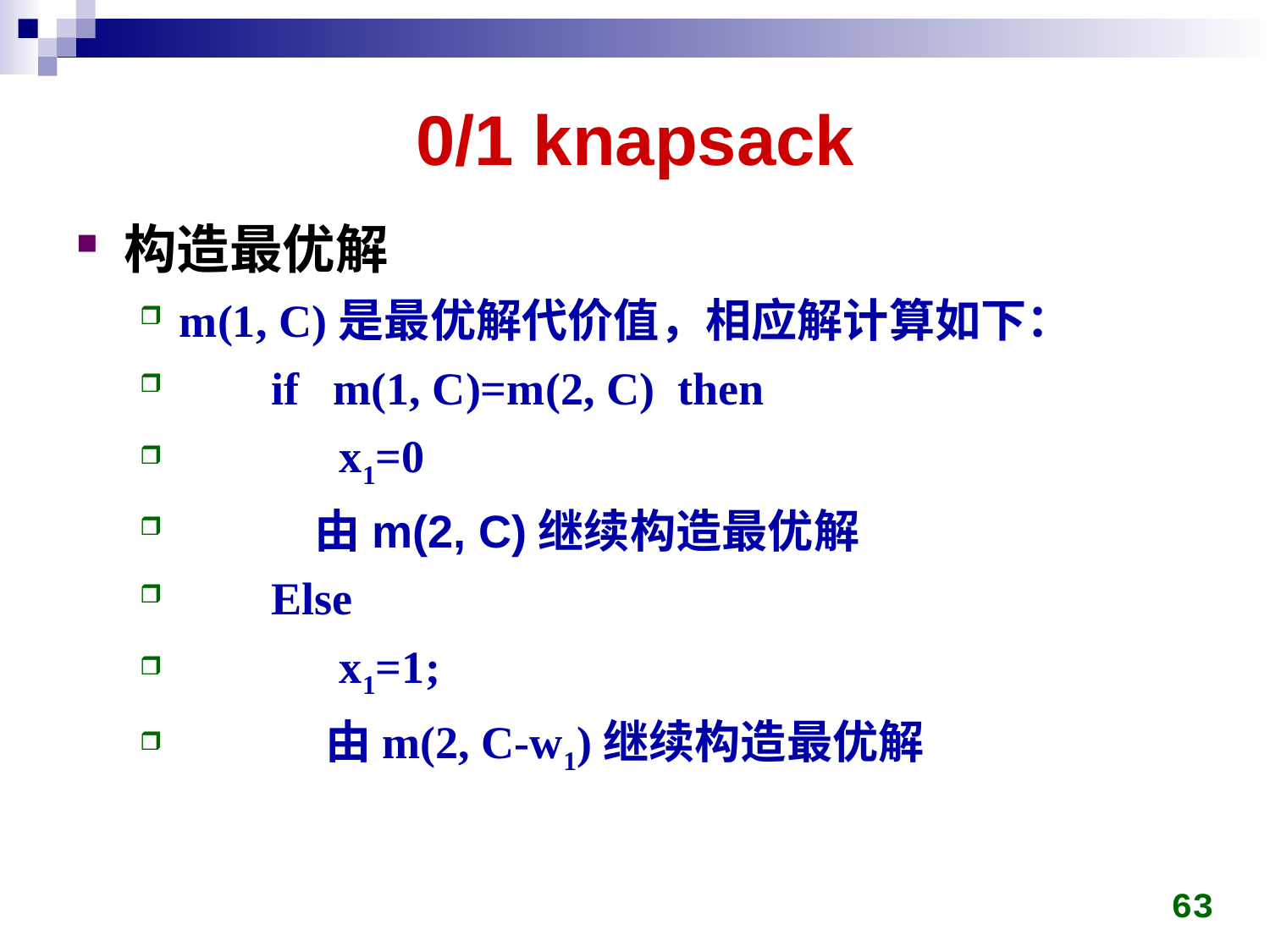

# 0/1 knapsack
构造最优解
m(1, C)是最优解代价值，相应解计算如下：
        if   m(1, C)=m(2, C)  then
              x1=0
            由m(2, C)继续构造最优解
        Else
              x1=1;
             由m(2, C-w1)继续构造最优解

63